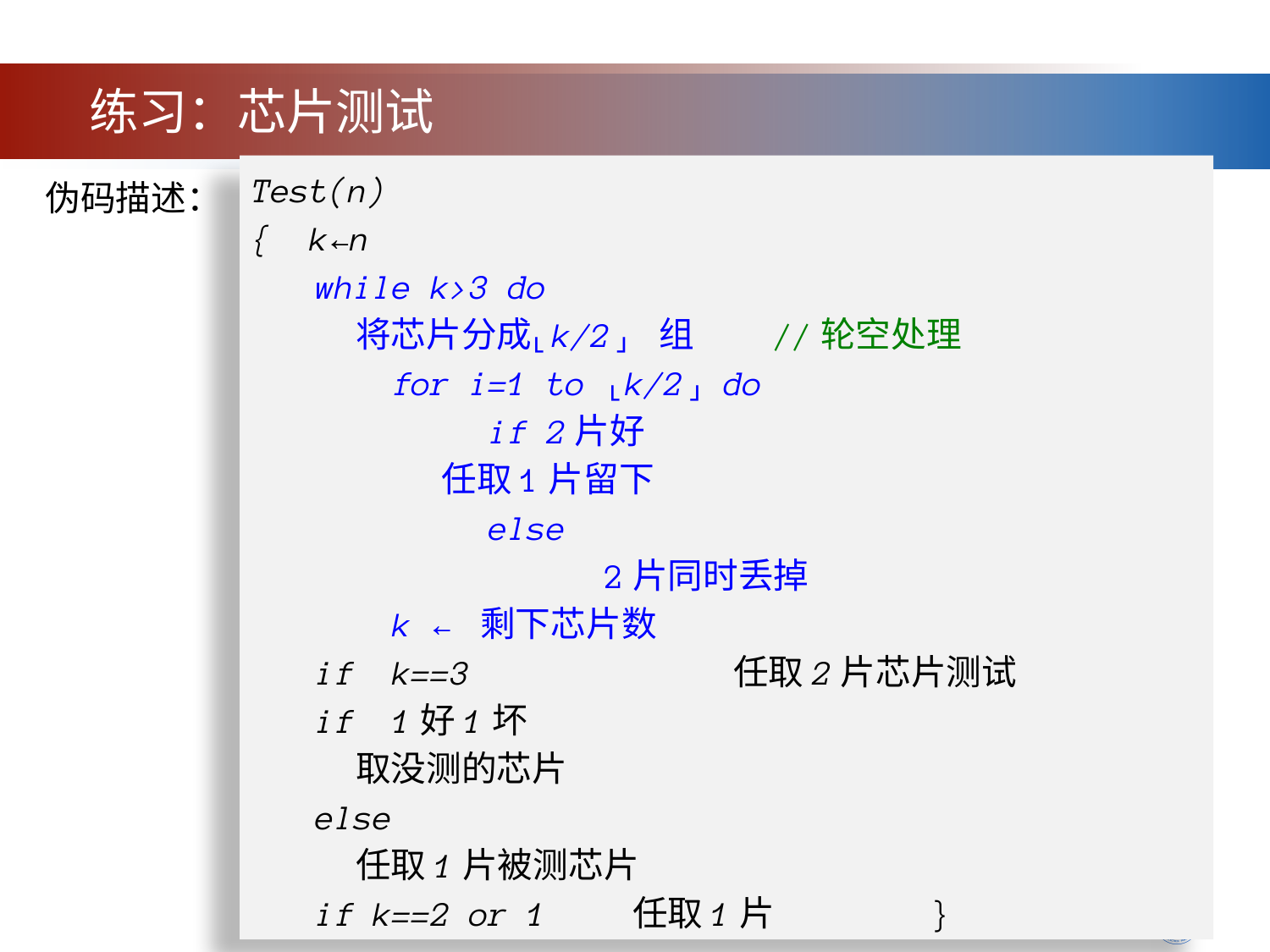

练习：芯片测试
Test(n)
{  k←n
while k>3 do
    将芯片分成⸤k/2⸥ 组         //轮空处理
    for i=1 to ⸤k/2⸥ do
         if 2片好
               任取1片留下
         else
               2片同时丢掉
    k ← 剩下芯片数
if  k==3 	      任取2片芯片测试
if  1好1坏
    取没测的芯片
else
    任取1片被测芯片
if k==2 or 1    任取1片                   }
伪码描述：